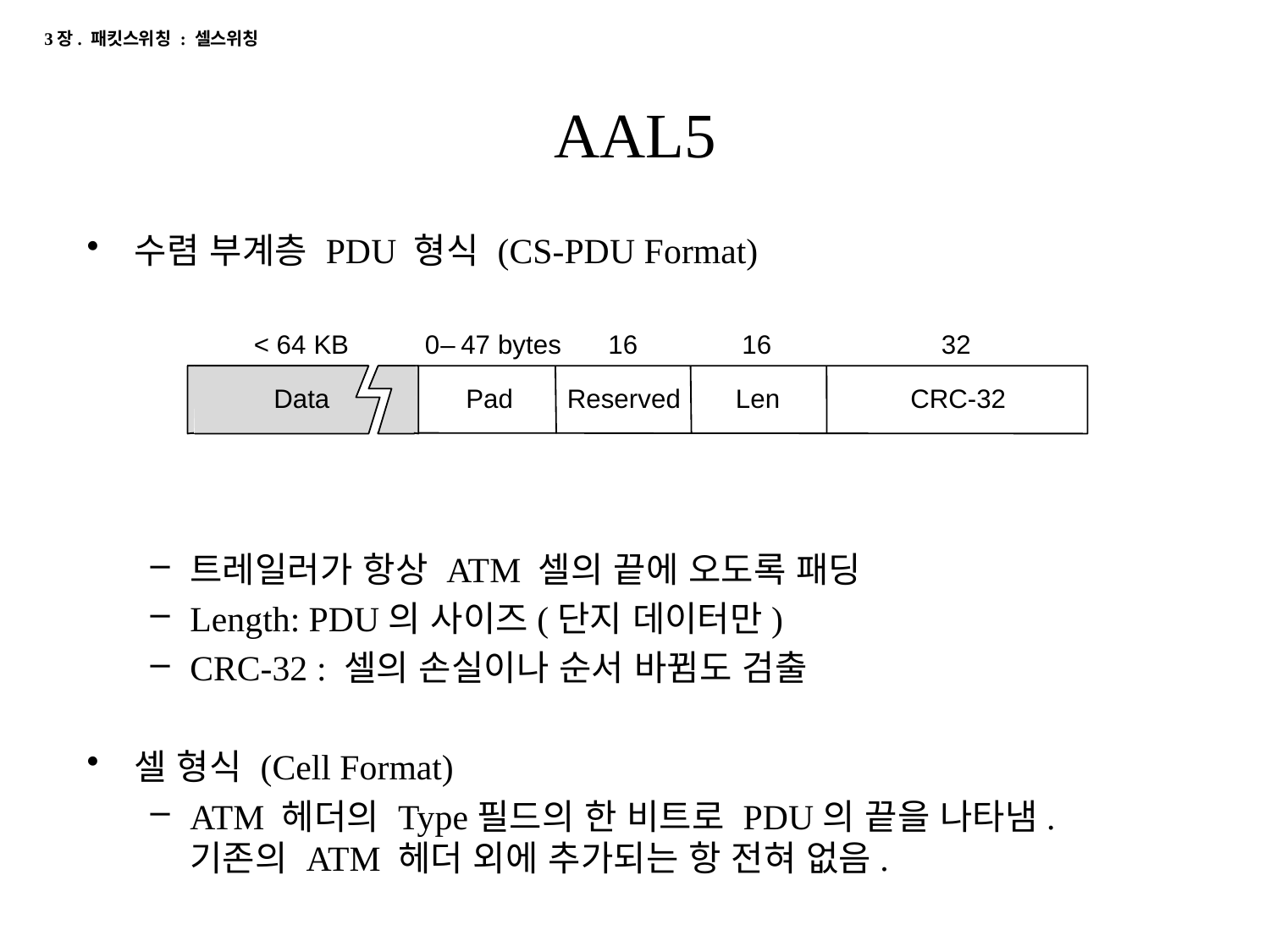

3장. 패킷스위칭 : 셀스위칭
# AAL5
수렴 부계층 PDU 형식 (CS-PDU Format)

트레일러가 항상 ATM 셀의 끝에 오도록 패딩
Length: PDU의 사이즈(단지 데이터만)
CRC-32 : 셀의 손실이나 순서 바뀜도 검출

셀 형식 (Cell Format)
ATM 헤더의 Type필드의 한 비트로 PDU의 끝을 나타냄.    기존의 ATM 헤더 외에 추가되는 항 전혀 없음.
< 64 KB
0
–
47 bytes
16
16
32

Data
Pad
Reserved
Len
CRC-32